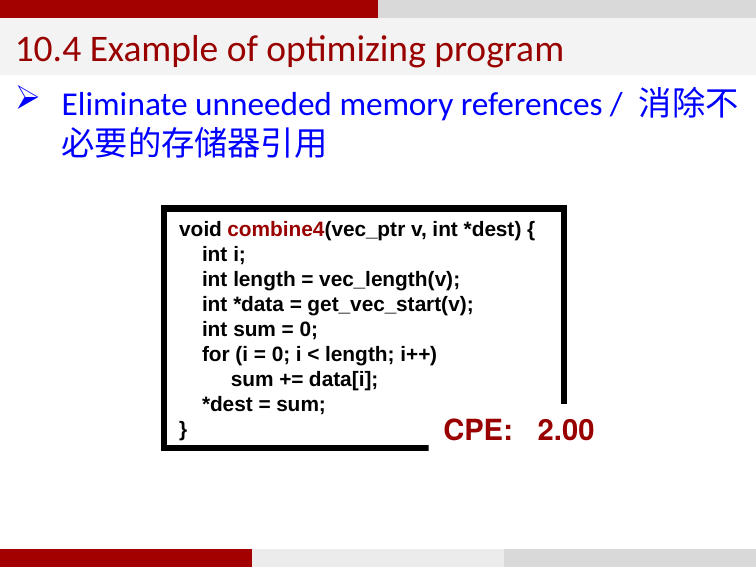

10.4 Example of optimizing program
Eliminate unneeded memory references / 消除不必要的存储器引用

void combine4(vec_ptr v, int *dest) {
    int i;
    int length = vec_length(v);
    int *data = get_vec_start(v);
    int sum = 0;
    for (i = 0; i < length; i++)
         sum += data[i];
    *dest = sum;
}
CPE:   2.00

38